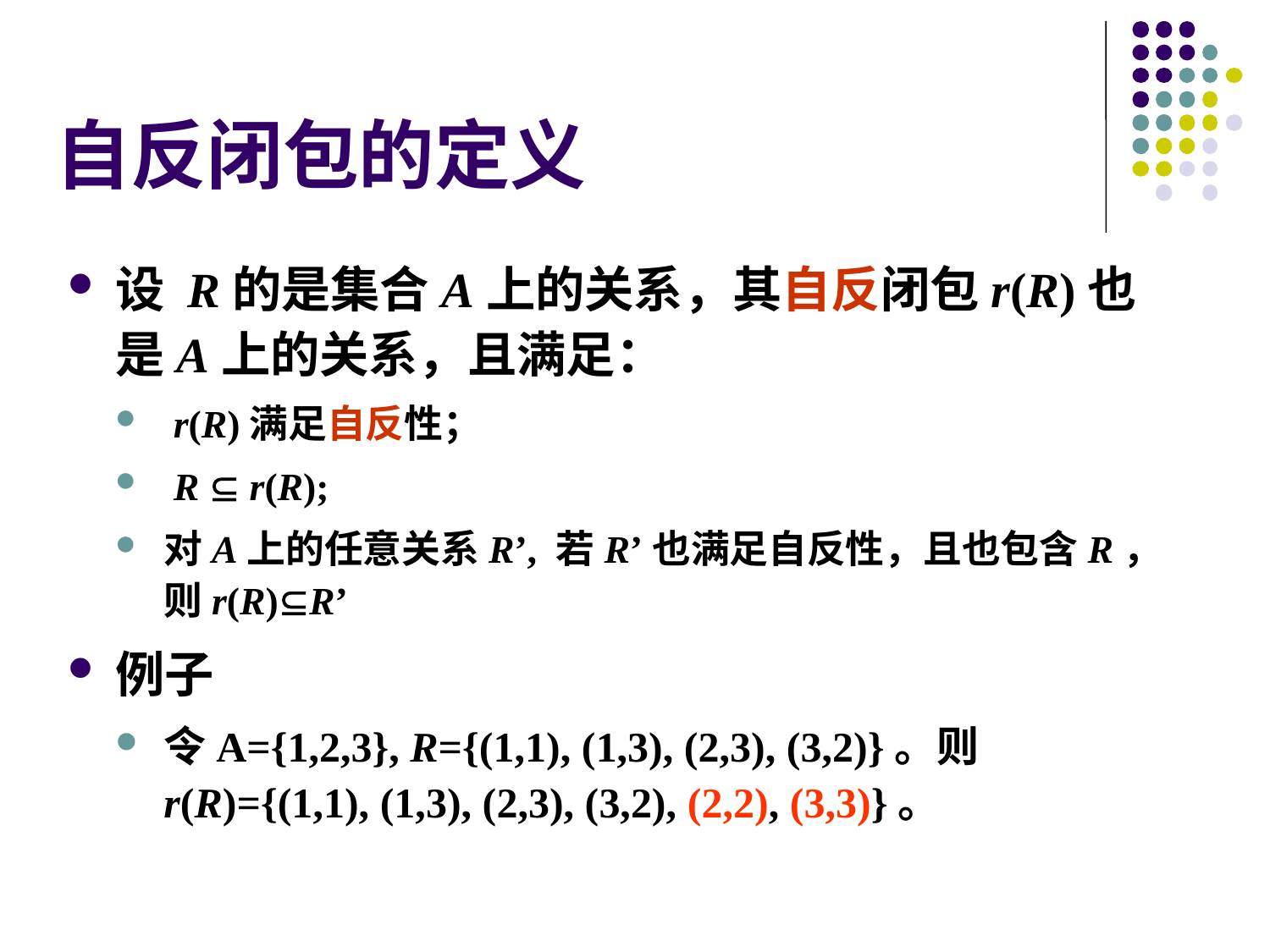

# 自反闭包的定义
设 R的是集合A上的关系，其自反闭包r(R)也是A上的关系，且满足：
 r(R)满足自反性；
 R ⊆ r(R);
对A上的任意关系R’, 若R’也满足自反性，且也包含R，则r(R)⊆R’
例子
令A={1,2,3}, R={(1,1), (1,3), (2,3), (3,2)}。则r(R)={(1,1), (1,3), (2,3), (3,2), (2,2), (3,3)}。